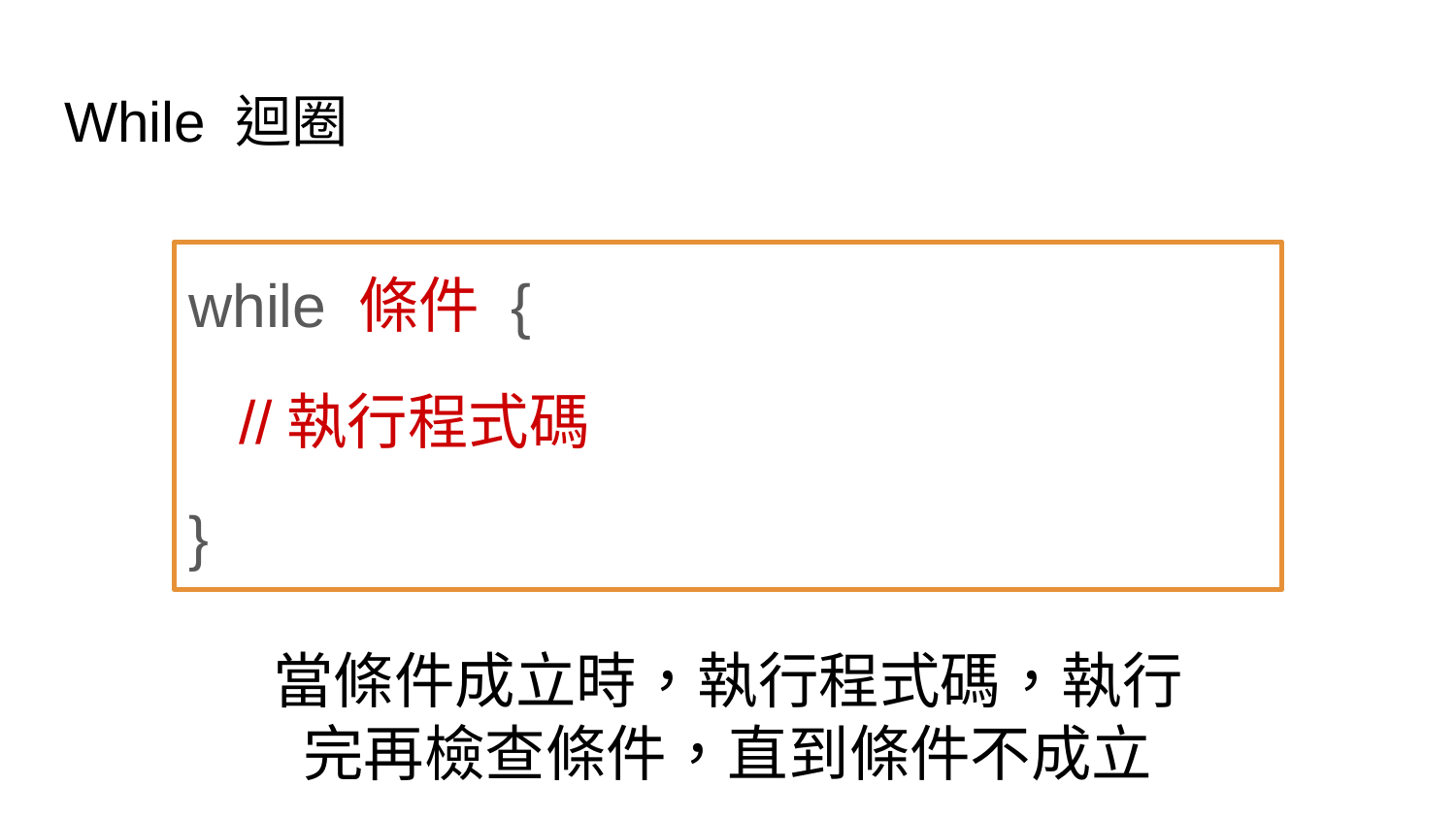

# While 迴圈
while 條件 {
   //執行程式碼
}
當條件成立時，執行程式碼，執行完再檢查條件，直到條件不成立